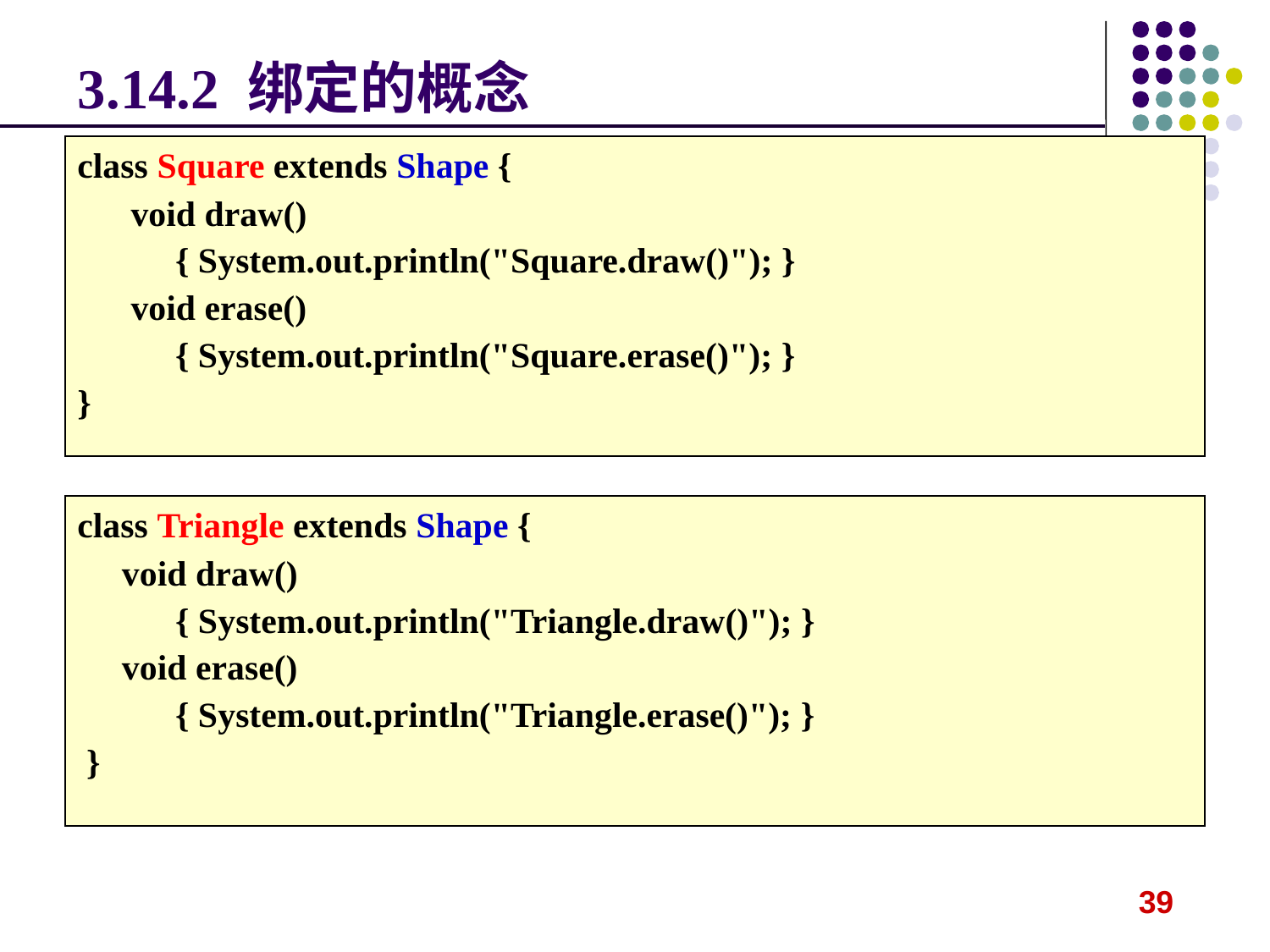

# 3.14.2 绑定的概念

class Square extends Shape {
      void draw()
           { System.out.println("Square.draw()"); }
      void erase()
           { System.out.println("Square.erase()"); }
}
class Triangle extends Shape {
     void draw()
           { System.out.println("Triangle.draw()"); }
     void erase()
           { System.out.println("Triangle.erase()"); }
 }